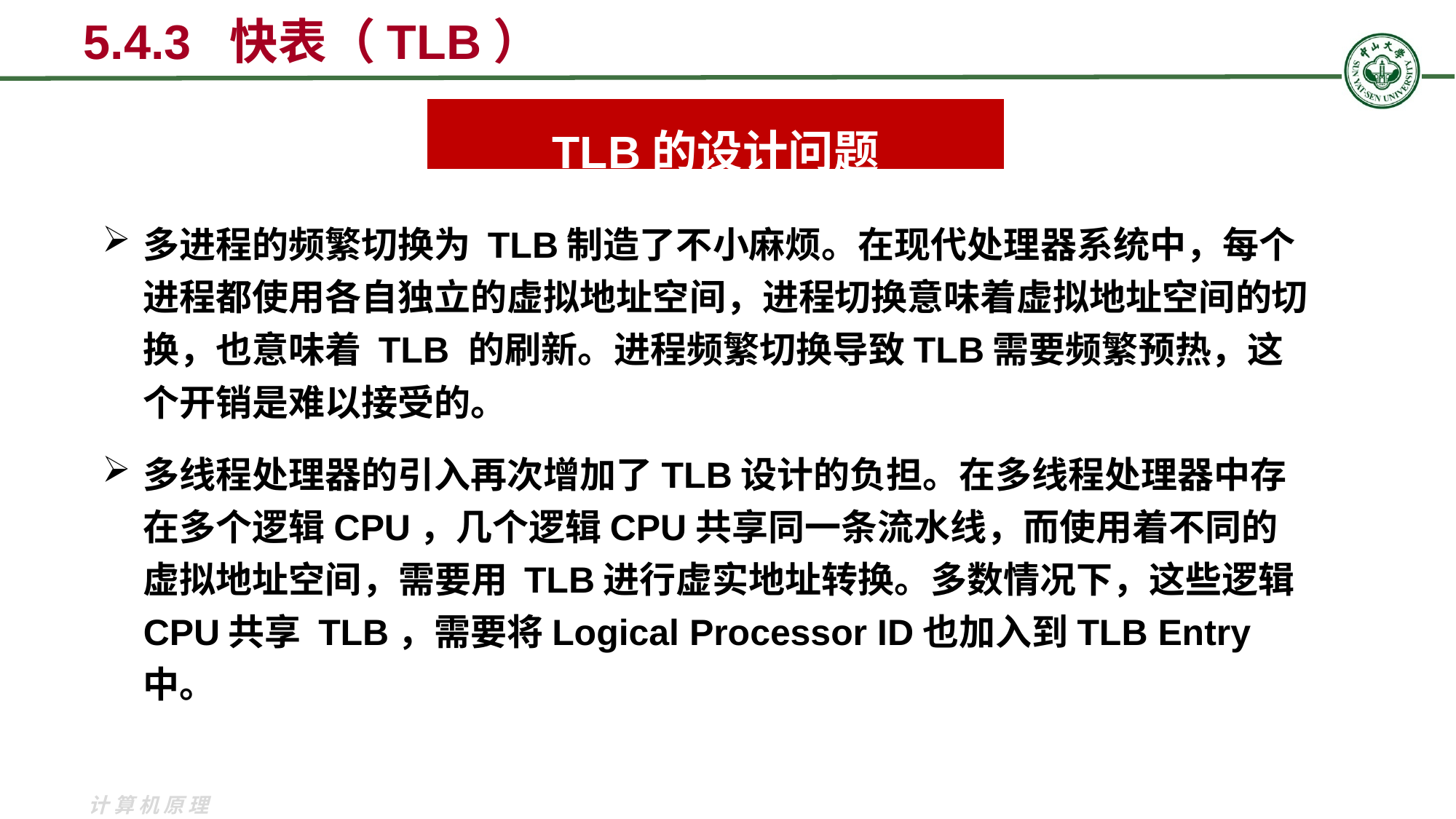

5.4.3  快表（TLB）
TLB的设计问题
多进程的频繁切换为 TLB制造了不小麻烦。在现代处理器系统中，每个进程都使用各自独立的虚拟地址空间，进程切换意味着虚拟地址空间的切换，也意味着 TLB 的刷新。进程频繁切换导致TLB需要频繁预热，这个开销是难以接受的。
多线程处理器的引入再次增加了TLB设计的负担。在多线程处理器中存在多个逻辑CPU，几个逻辑CPU共享同一条流水线，而使用着不同的虚拟地址空间，需要用 TLB进行虚实地址转换。多数情况下，这些逻辑 CPU共享 TLB，需要将Logical Processor ID也加入到TLB Entry中。